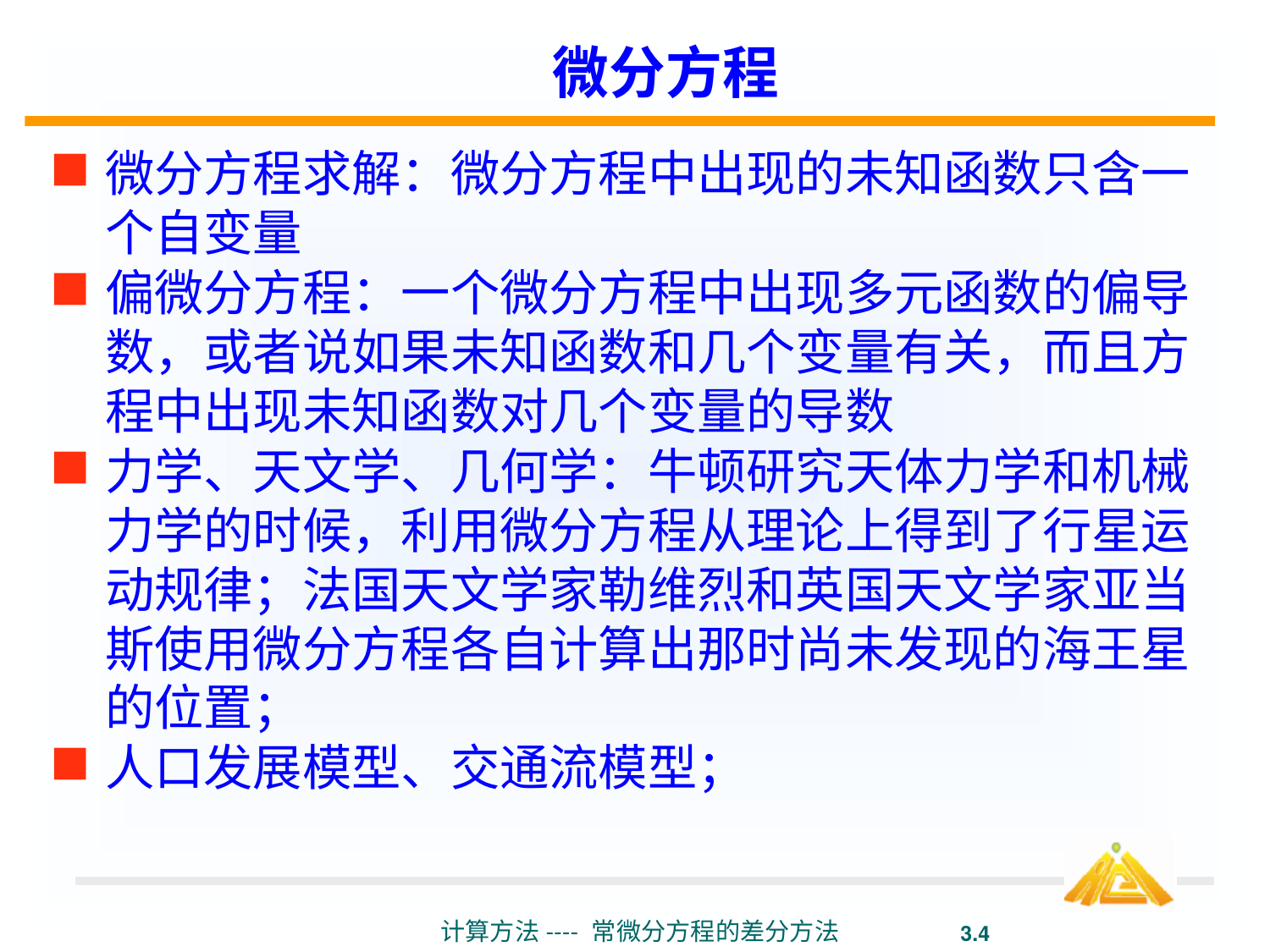

# 微分方程
微分方程求解：微分方程中出现的未知函数只含一个自变量
偏微分方程：一个微分方程中出现多元函数的偏导数，或者说如果未知函数和几个变量有关，而且方程中出现未知函数对几个变量的导数
力学、天文学、几何学：牛顿研究天体力学和机械力学的时候，利用微分方程从理论上得到了行星运动规律；法国天文学家勒维烈和英国天文学家亚当斯使用微分方程各自计算出那时尚未发现的海王星的位置；
人口发展模型、交通流模型；